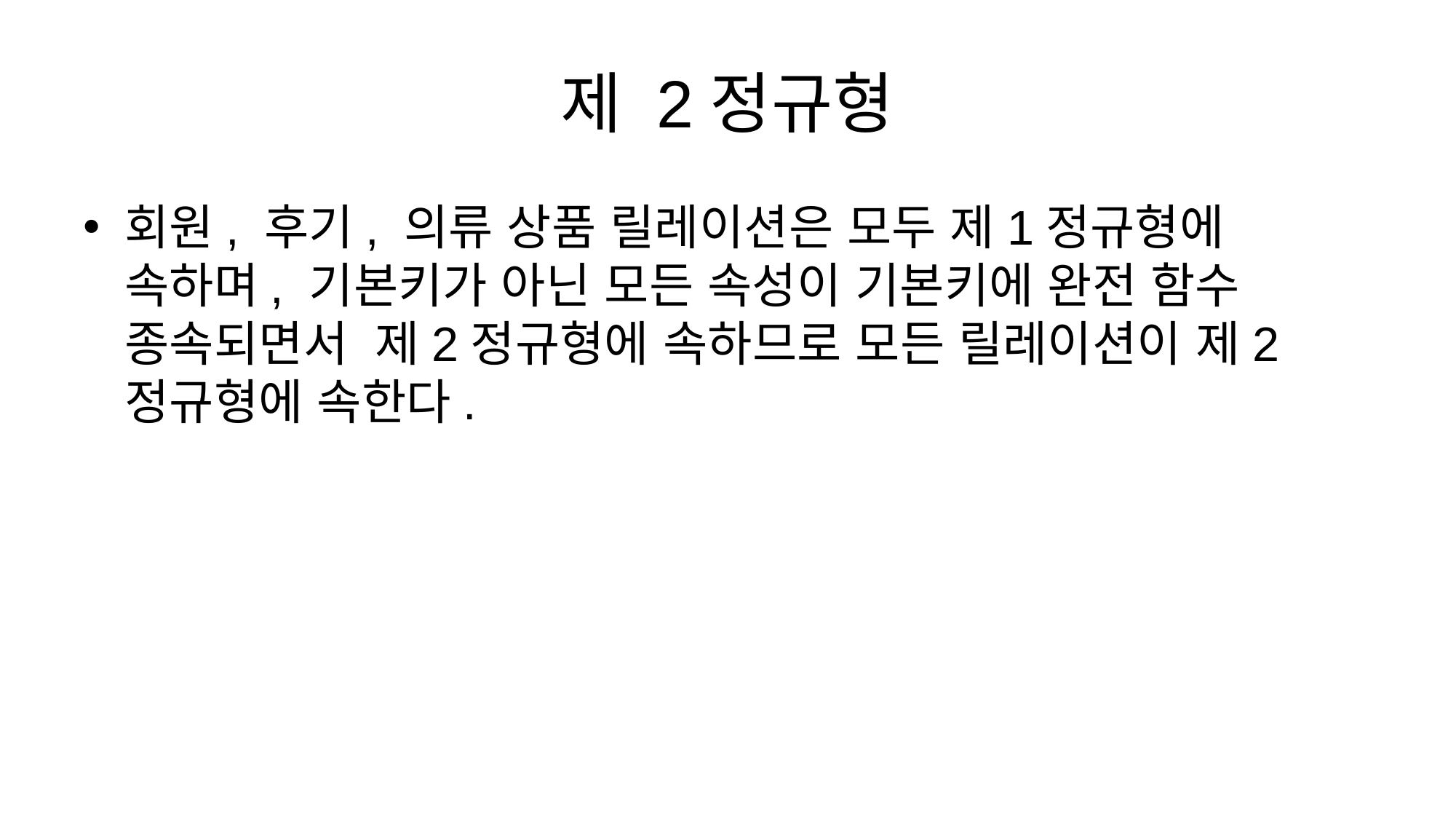

# 제 2정규형
회원, 후기, 의류 상품 릴레이션은 모두 제1정규형에 속하며, 기본키가 아닌 모든 속성이 기본키에 완전 함수 종속되면서  제2정규형에 속하므로 모든 릴레이션이 제2정규형에 속한다.